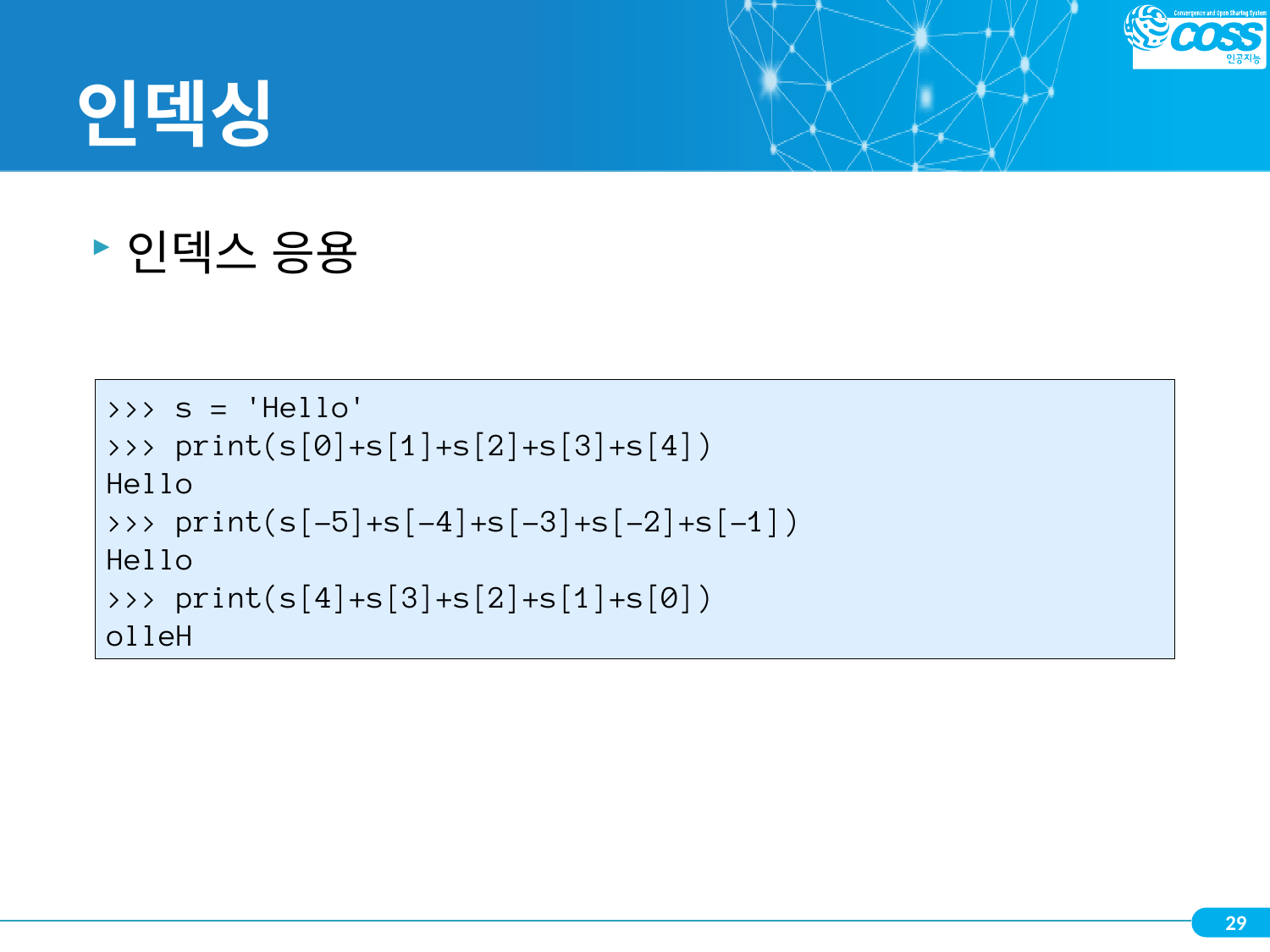

# 인덱싱
인덱스 응용
>>> s = 'Hello'
>>> print(s[0]+s[1]+s[2]+s[3]+s[4])
Hello
>>> print(s[-5]+s[-4]+s[-3]+s[-2]+s[-1])
Hello
>>> print(s[4]+s[3]+s[2]+s[1]+s[0])
olleH